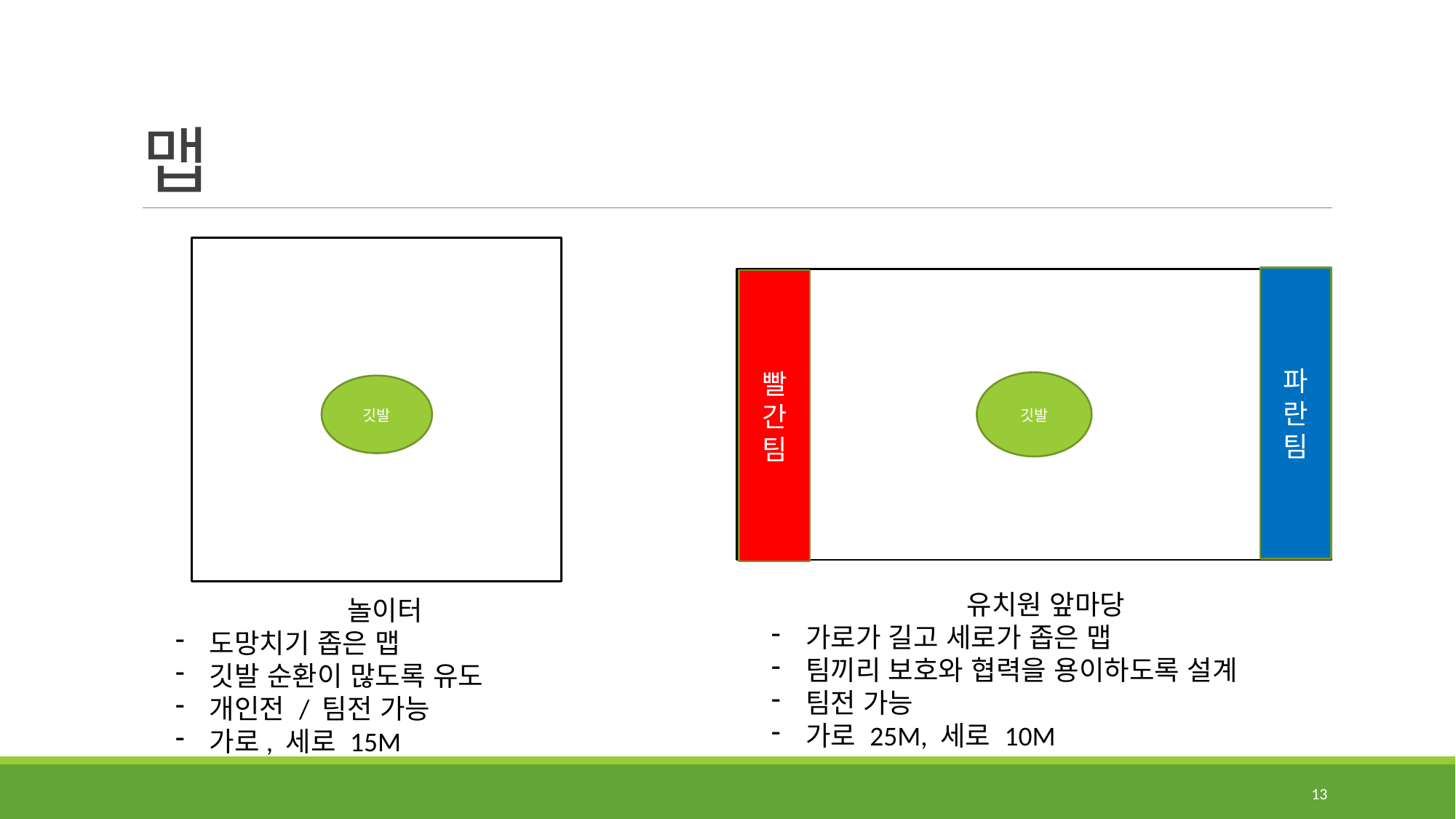

# 맵

깃발
파란팀

깃발
빨간팀
유치원 앞마당
가로가 길고 세로가 좁은 맵
팀끼리 보호와 협력을 용이하도록 설계
팀전 가능
가로 25M, 세로 10M
놀이터
도망치기 좁은 맵
깃발 순환이 많도록 유도
개인전 / 팀전 가능
가로, 세로 15M
13